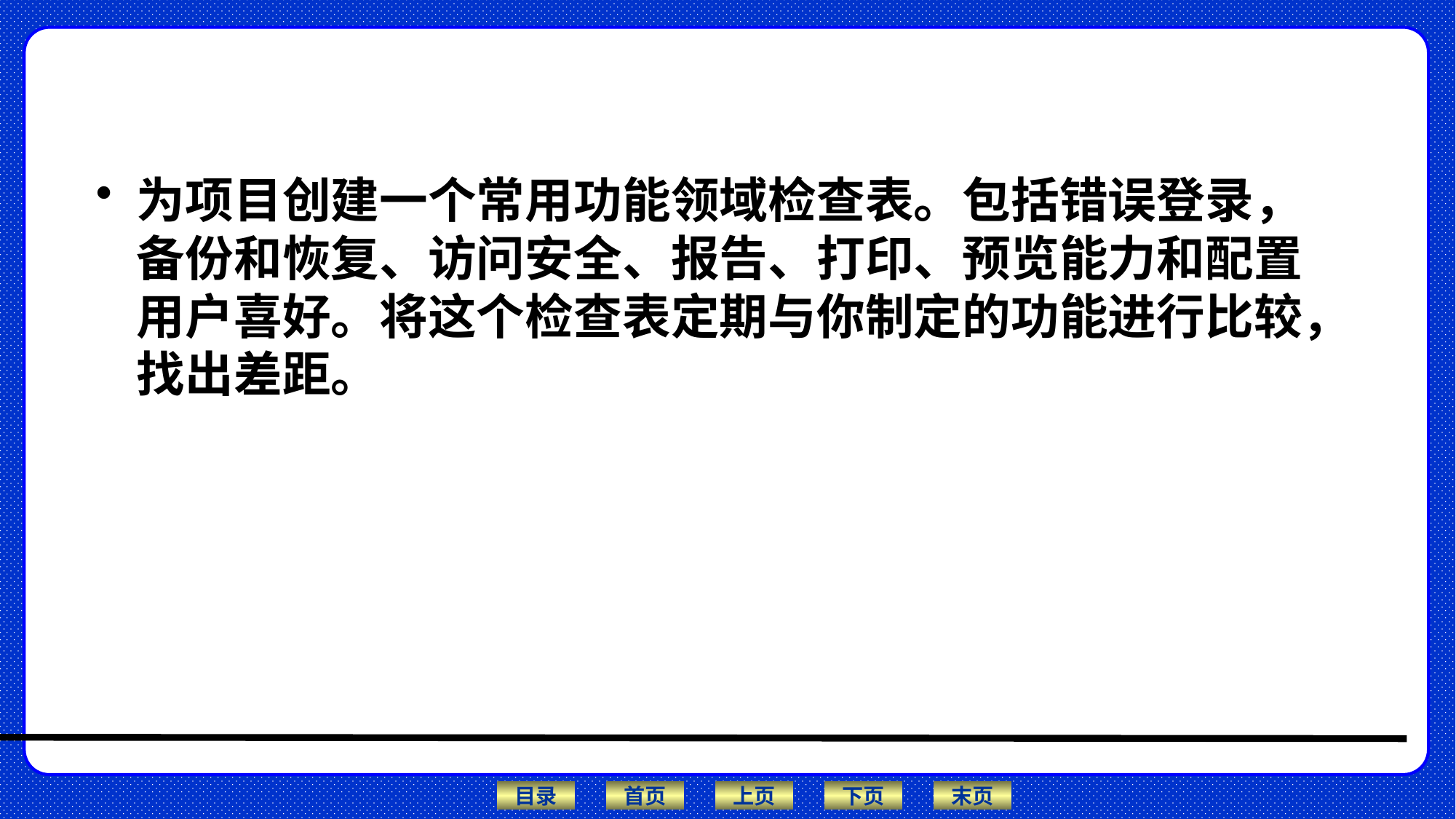

#
为项目创建一个常用功能领域检查表。包括错误登录，备份和恢复、访问安全、报告、打印、预览能力和配置用户喜好。将这个检查表定期与你制定的功能进行比较，找出差距。